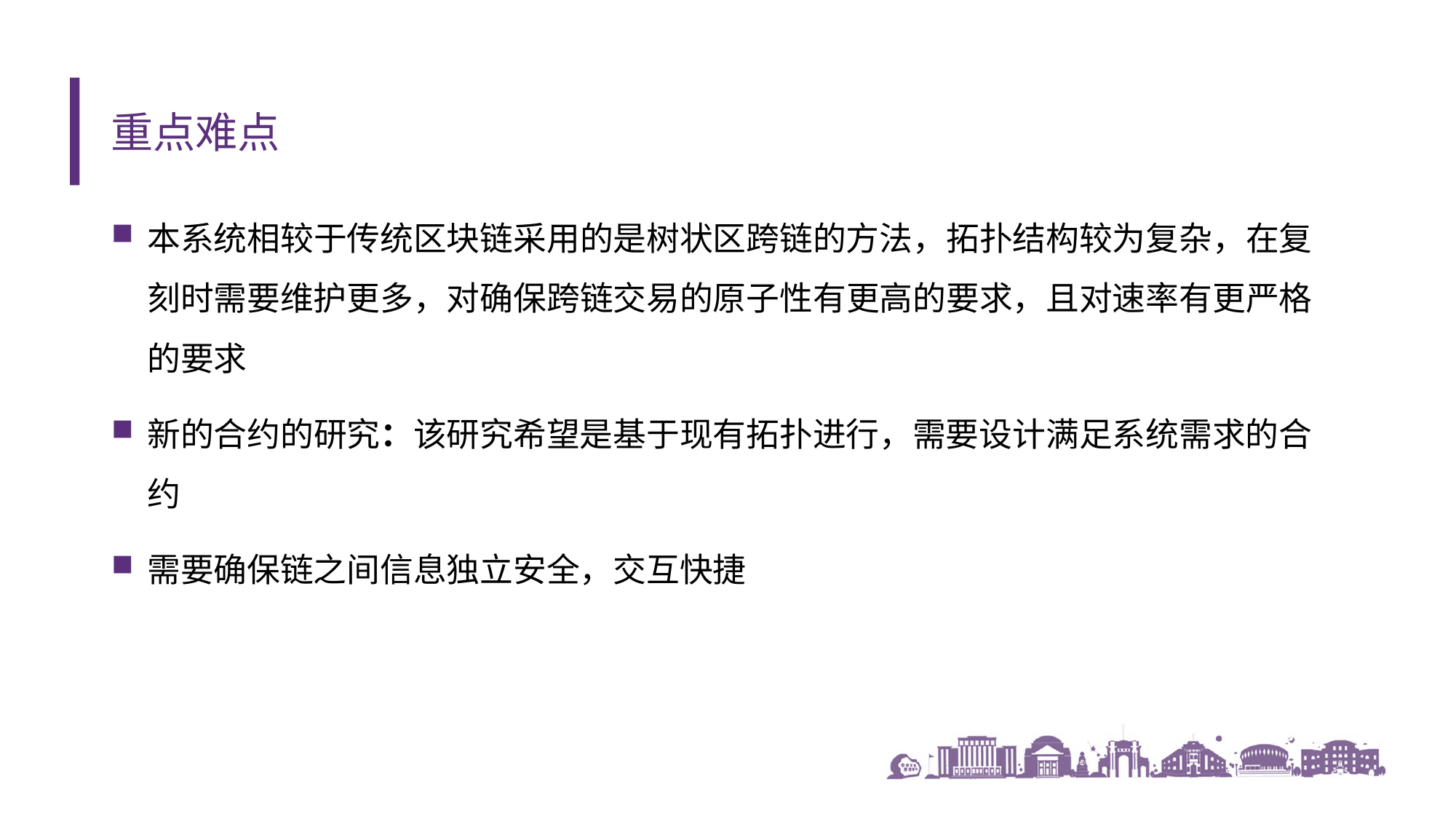

# 重点难点
本系统相较于传统区块链采用的是树状区跨链的方法，拓扑结构较为复杂，在复刻时需要维护更多，对确保跨链交易的原子性有更高的要求，且对速率有更严格的要求
新的合约的研究：该研究希望是基于现有拓扑进行，需要设计满足系统需求的合约
需要确保链之间信息独立安全，交互快捷